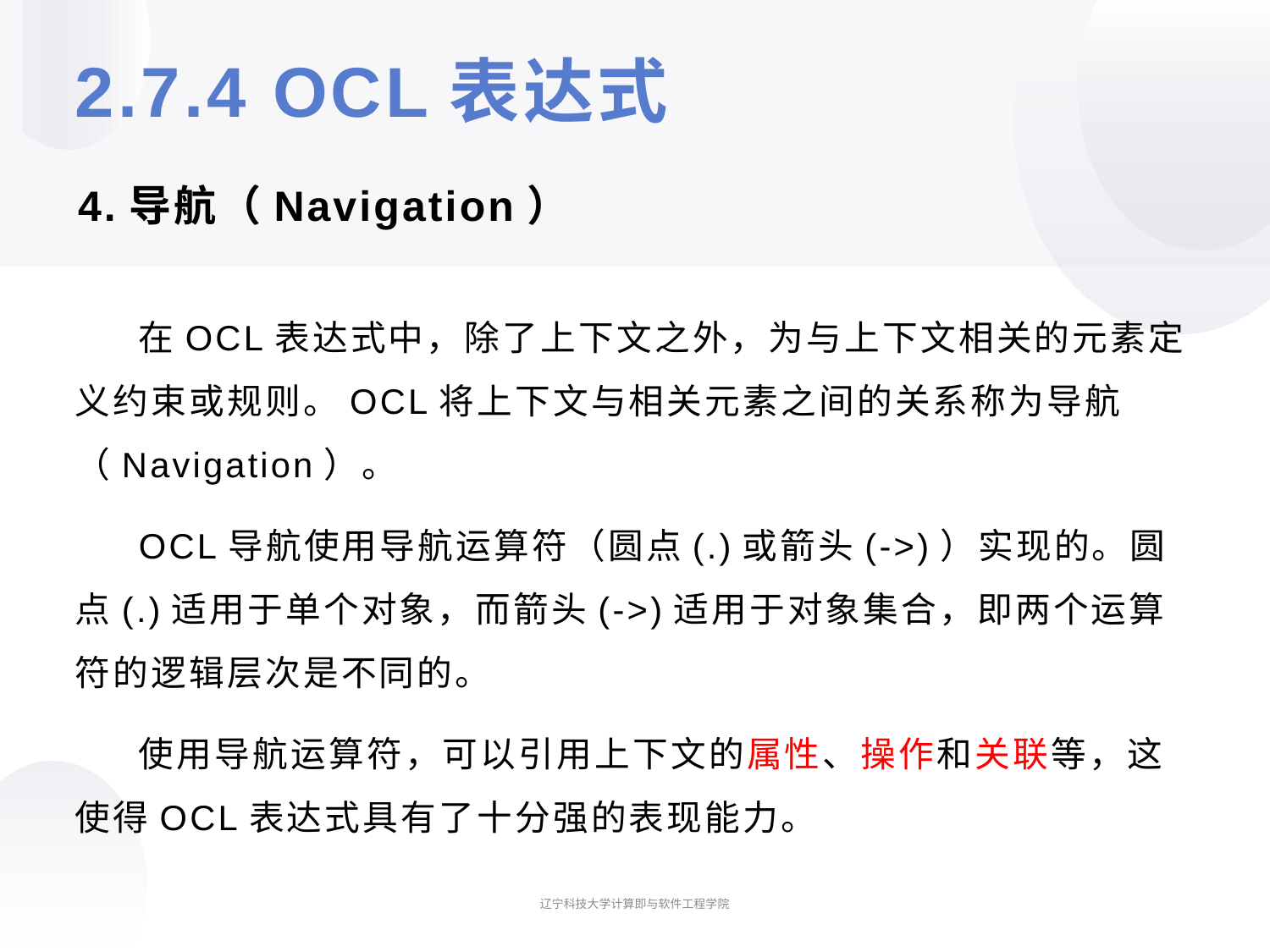

# 2.7.4 OCL表达式
4.导航（Navigation）

在OCL表达式中，除了上下文之外，为与上下文相关的元素定义约束或规则。OCL将上下文与相关元素之间的关系称为导航（Navigation）。
OCL导航使用导航运算符（圆点(.)或箭头(->)）实现的。圆点(.)适用于单个对象，而箭头(->)适用于对象集合，即两个运算符的逻辑层次是不同的。
使用导航运算符，可以引用上下文的属性、操作和关联等，这使得OCL表达式具有了十分强的表现能力。

辽宁科技大学计算即与软件工程学院
141